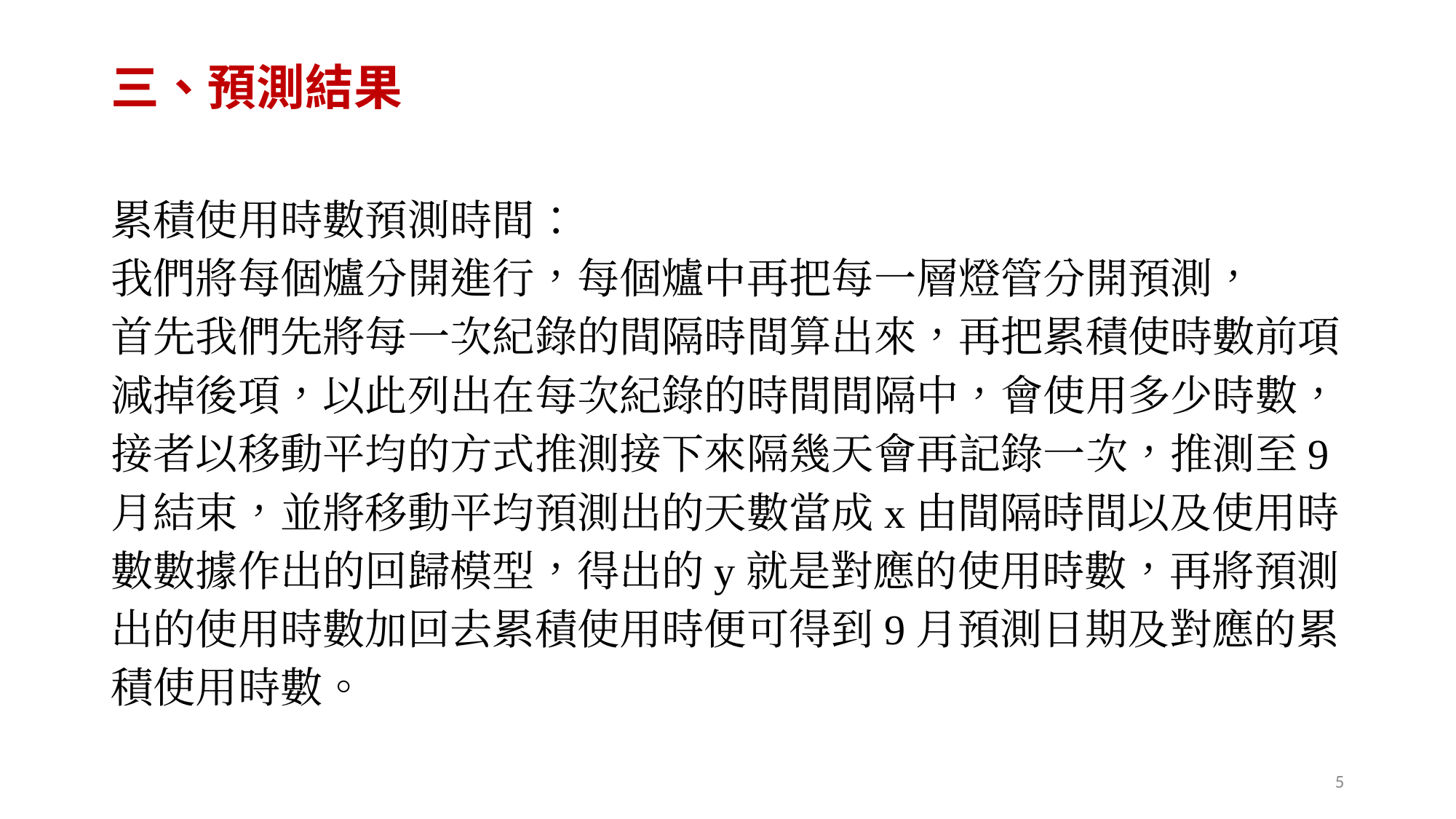

# 三、預測結果
累積使用時數預測時間：
我們將每個爐分開進行，每個爐中再把每一層燈管分開預測，
首先我們先將每一次紀錄的間隔時間算出來，再把累積使時數前項減掉後項，以此列出在每次紀錄的時間間隔中，會使用多少時數，
接者以移動平均的方式推測接下來隔幾天會再記錄一次，推測至9月結束，並將移動平均預測出的天數當成x由間隔時間以及使用時數數據作出的回歸模型，得出的y就是對應的使用時數，再將預測出的使用時數加回去累積使用時便可得到9月預測日期及對應的累積使用時數。
5